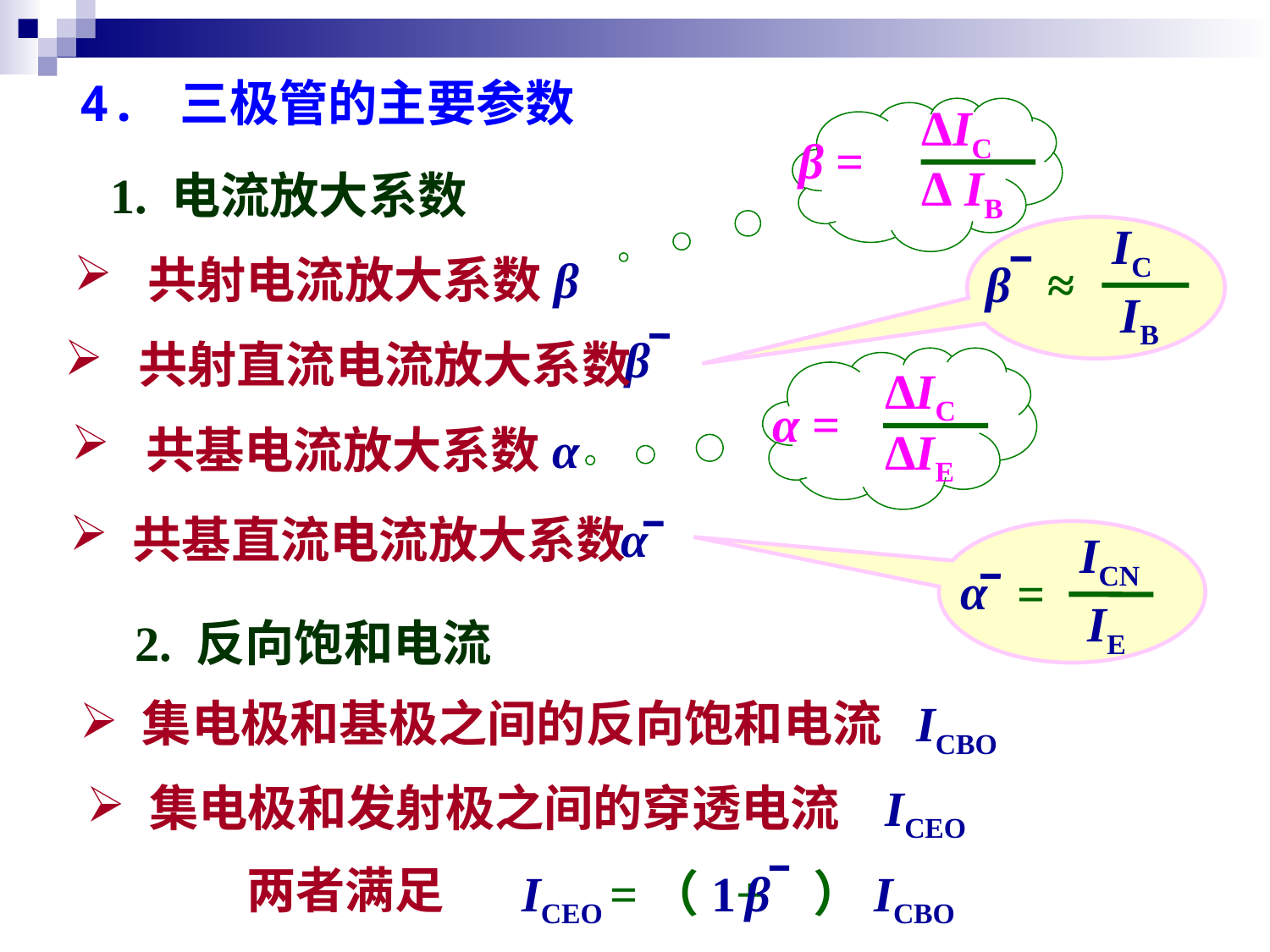

4. 三极管的主要参数
ΔIC
Δ IB

β =

1. 电流放大系数
IC
≈
β

IB

  共射电流放大系数β
β
  共射直流电流放大系数

ΔIC
ΔIE

α =
  共基电流放大系数α
α
 共基直流电流放大系数

ICN
α
=

IE

2. 反向饱和电流
 集电极和基极之间的反向饱和电流  ICBO
 集电极和发射极之间的穿透电流   ICEO
两者满足
ICEO =（1+   ）ICBO
β

68